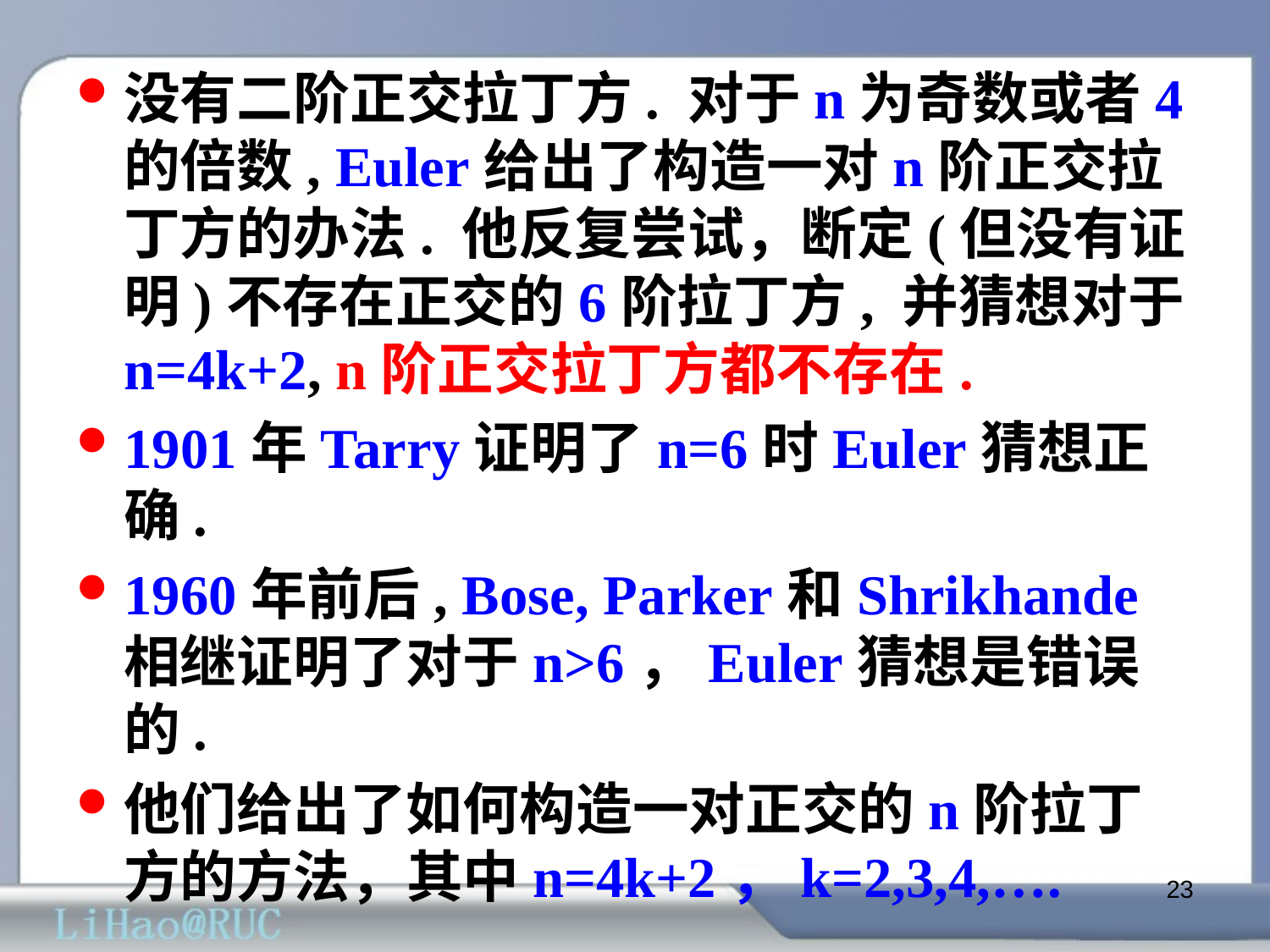

没有二阶正交拉丁方. 对于n为奇数或者4的倍数, Euler给出了构造一对n阶正交拉丁方的办法. 他反复尝试，断定(但没有证明)不存在正交的6阶拉丁方, 并猜想对于n=4k+2, n阶正交拉丁方都不存在.
1901年Tarry证明了n=6时Euler猜想正确.
1960年前后, Bose, Parker和Shrikhande相继证明了对于n>6，Euler猜想是错误的.
他们给出了如何构造一对正交的n阶拉丁方的方法，其中n=4k+2，k=2,3,4,….
23